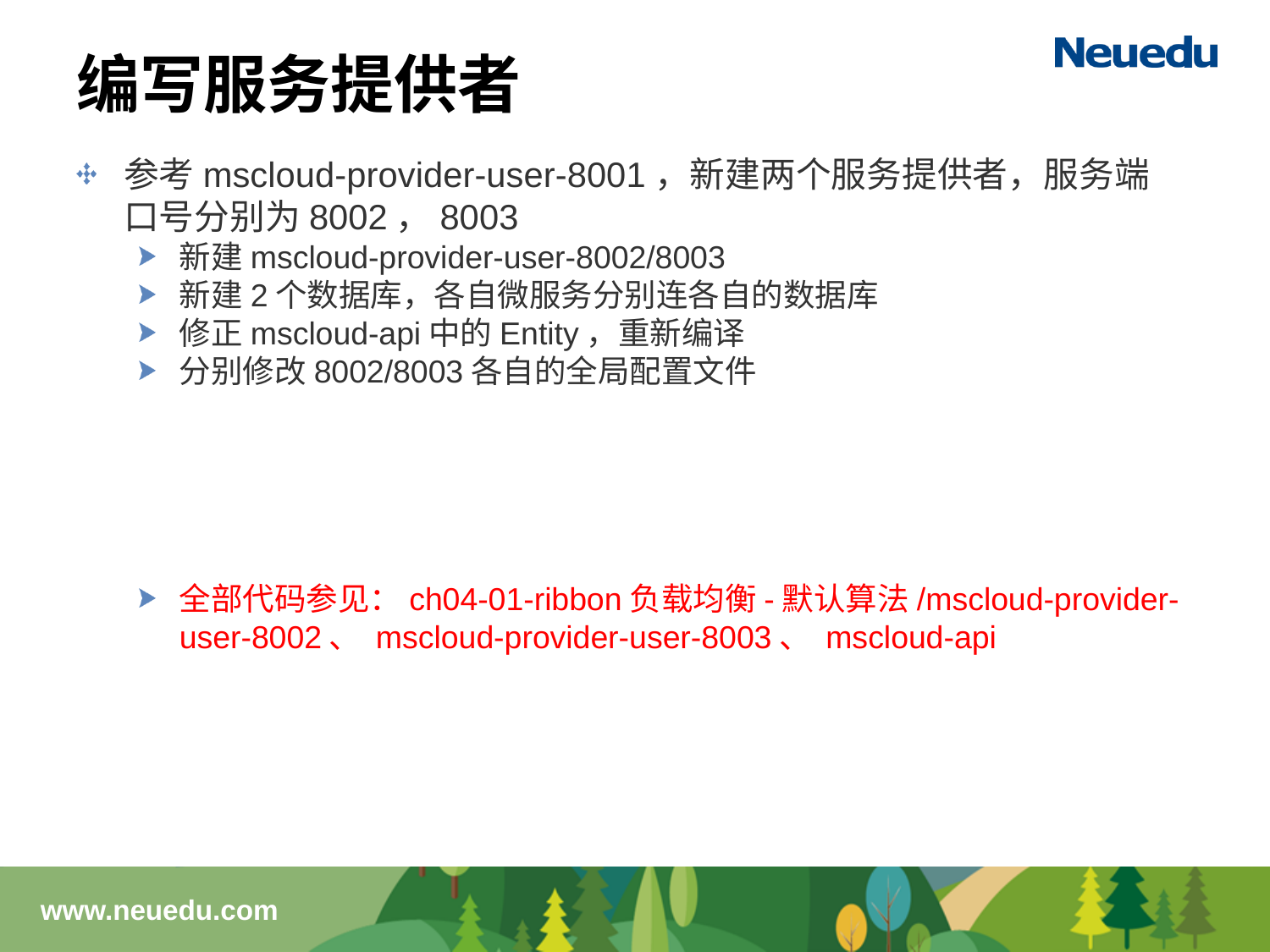

# 编写服务提供者
参考mscloud-provider-user-8001，新建两个服务提供者，服务端口号分别为8002，8003
新建mscloud-provider-user-8002/8003
新建2个数据库，各自微服务分别连各自的数据库
修正mscloud-api中的Entity，重新编译
分别修改8002/8003各自的全局配置文件

全部代码参见：ch04-01-ribbon负载均衡-默认算法/mscloud-provider-user-8002、 mscloud-provider-user-8003、 mscloud-api